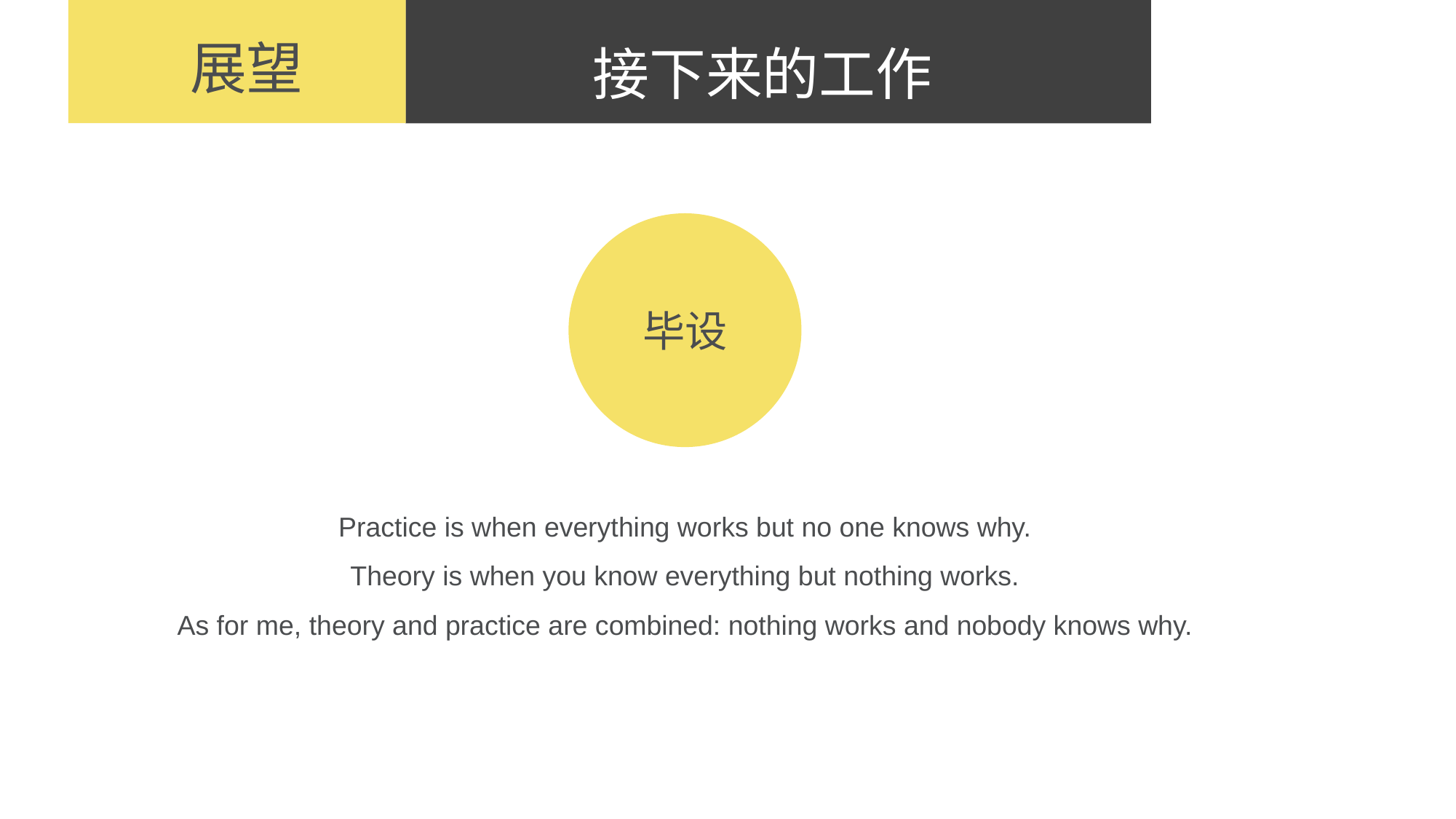

展望
PART 1
请输入你的标题
接下来的工作
毕设
Practice is when everything works but no one knows why.
Theory is when you know everything but nothing works.
As for me, theory and practice are combined: nothing works and nobody knows why.